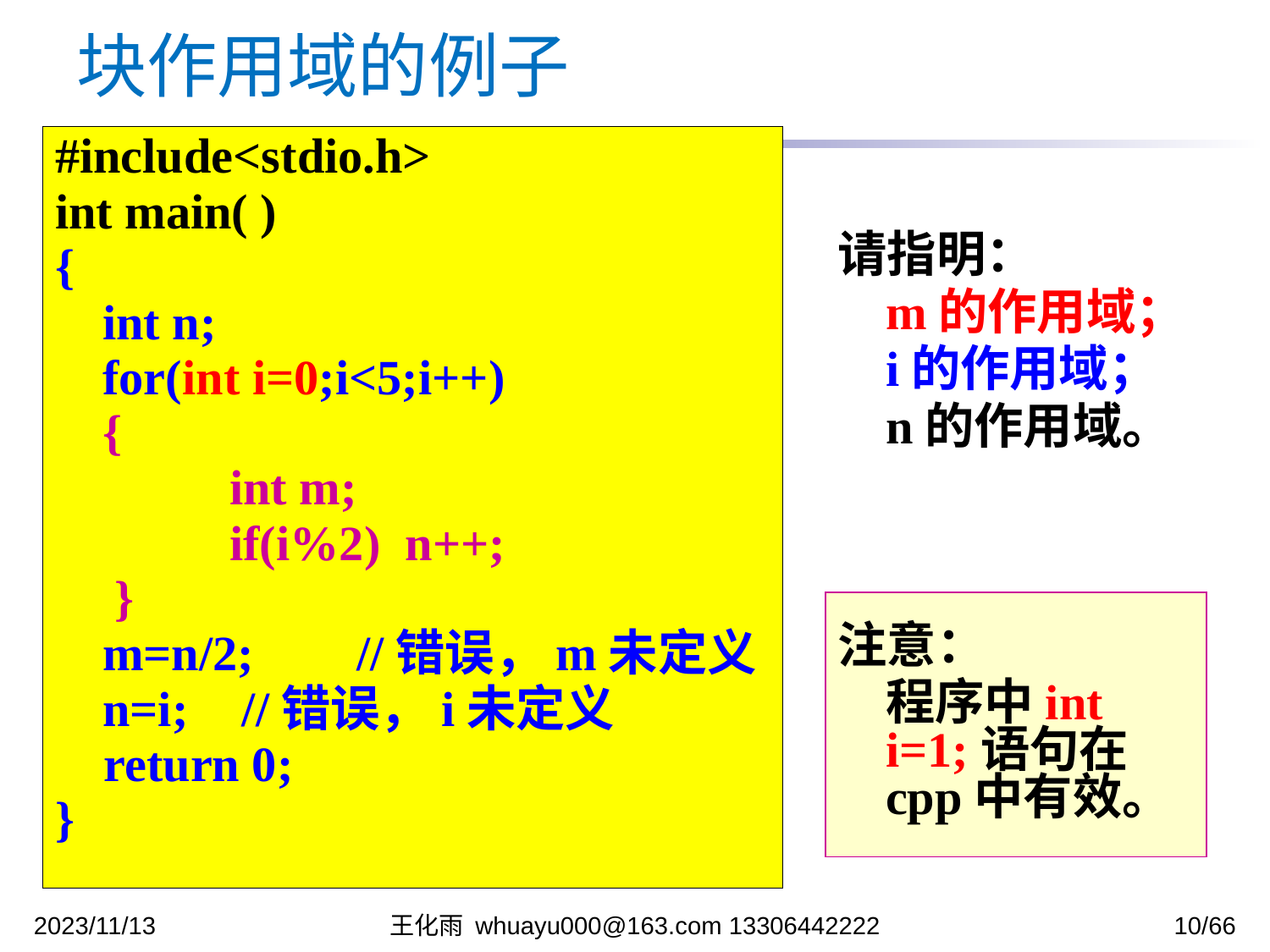

块作用域的例子
#include<stdio.h>
int main( )
{
	int n;
	for(int i=0;i<5;i++)
	{
		int m;
		if(i%2)  n++;
	 }
	m=n/2;	//错误，m未定义
	n=i;	 //错误，i未定义
    return 0;
}
请指明：
	m的作用域；
	i的作用域；
	n的作用域。
注意：
	程序中int i=1;语句在cpp中有效。
2023/11/13
王化雨 whuayu000@163.com 13306442222
10/66